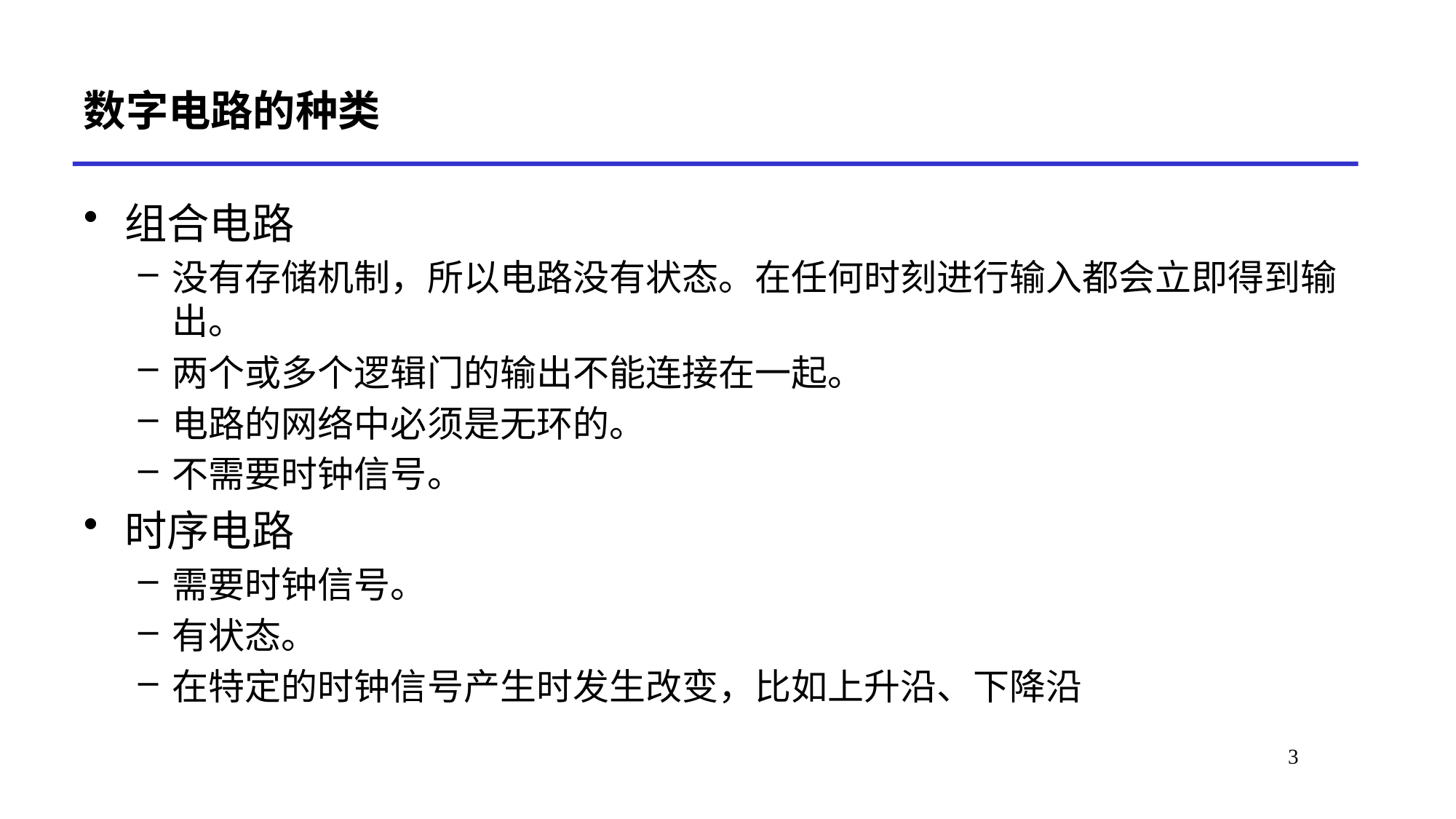

# 数字电路的种类
组合电路
没有存储机制，所以电路没有状态。在任何时刻进行输入都会立即得到输出。
两个或多个逻辑门的输出不能连接在一起。
电路的网络中必须是无环的。
不需要时钟信号。
时序电路
需要时钟信号。
有状态。
在特定的时钟信号产生时发生改变，比如上升沿、下降沿

3